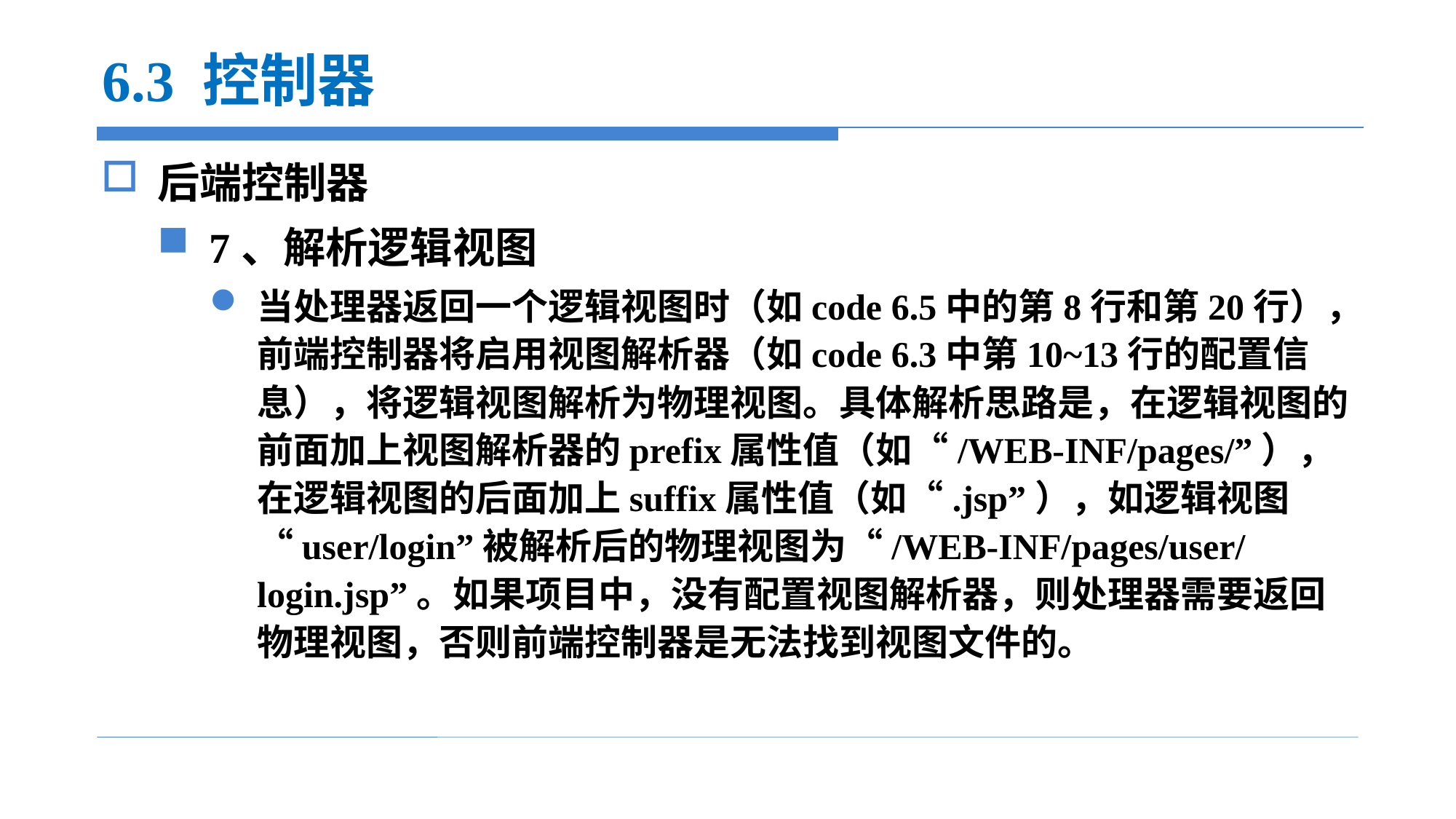

# 6.3 控制器
后端控制器
7、解析逻辑视图
当处理器返回一个逻辑视图时（如code 6.5中的第8行和第20行），前端控制器将启用视图解析器（如code 6.3中第10~13行的配置信息），将逻辑视图解析为物理视图。具体解析思路是，在逻辑视图的前面加上视图解析器的prefix属性值（如“/WEB-INF/pages/”），在逻辑视图的后面加上suffix属性值（如“.jsp”），如逻辑视图“user/login”被解析后的物理视图为“/WEB-INF/pages/user/login.jsp”。如果项目中，没有配置视图解析器，则处理器需要返回物理视图，否则前端控制器是无法找到视图文件的。
17